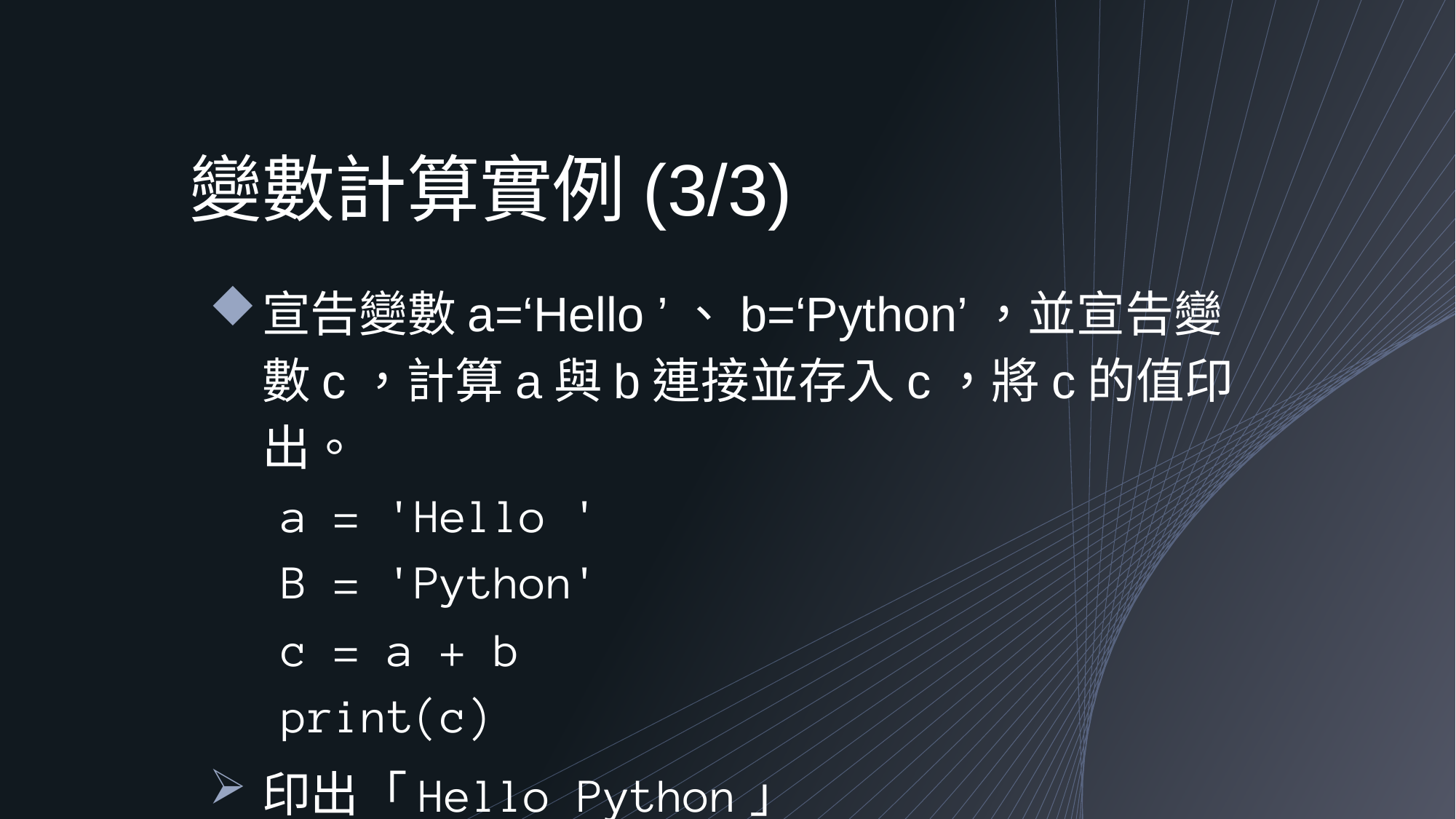

# 變數計算實例(3/3)
宣告變數a=‘Hello ’、b=‘Python’，並宣告變數c，計算a與b連接並存入c，將c的值印出。
a = 'Hello '
B = 'Python'
c = a + b
print(c)
印出「Hello Python」